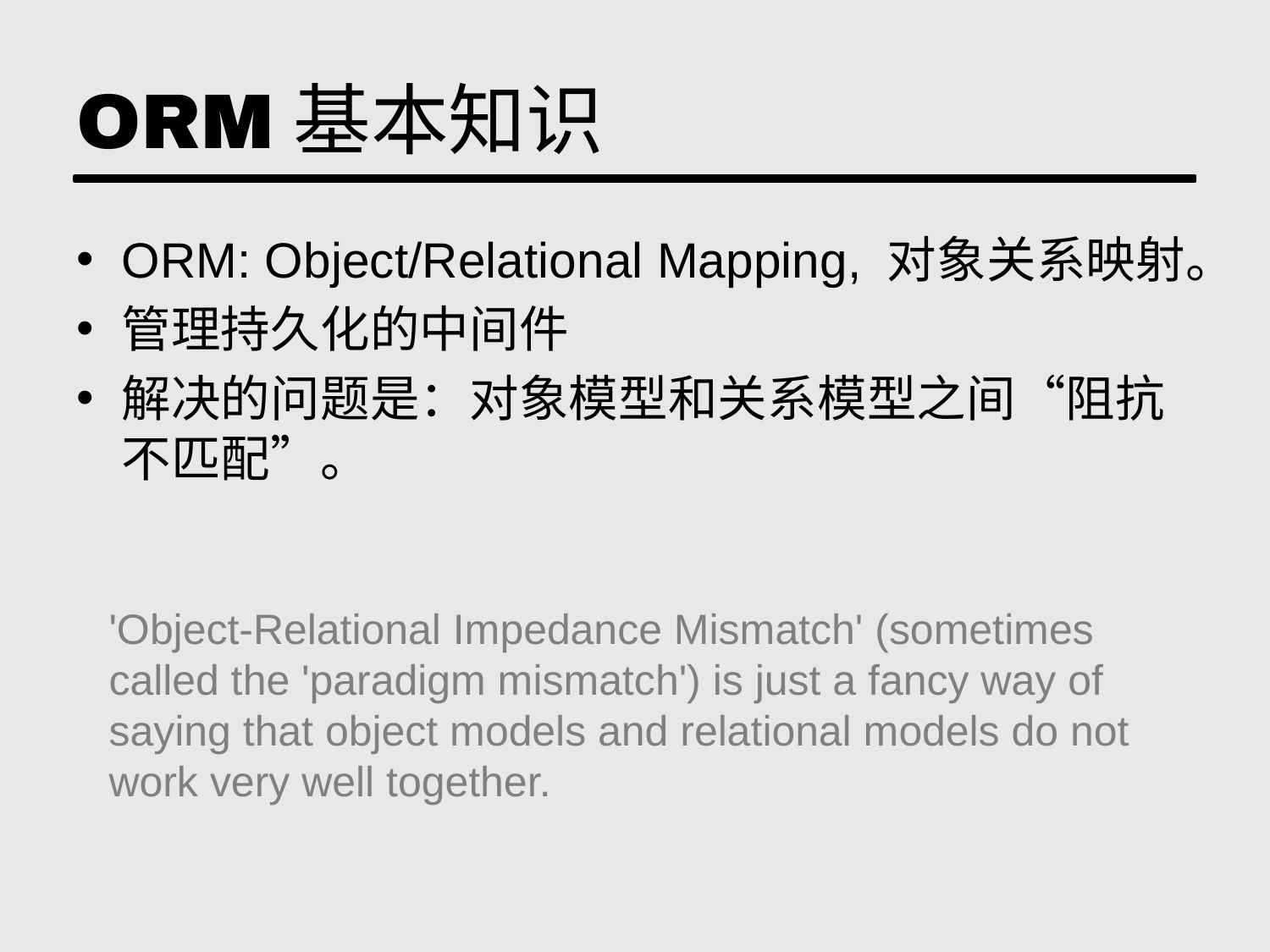

# ORM基本知识
ORM: Object/Relational Mapping, 对象关系映射。
管理持久化的中间件
解决的问题是：对象模型和关系模型之间“阻抗不匹配”。
'Object-Relational Impedance Mismatch' (sometimes called the 'paradigm mismatch') is just a fancy way of saying that object models and relational models do not work very well together.